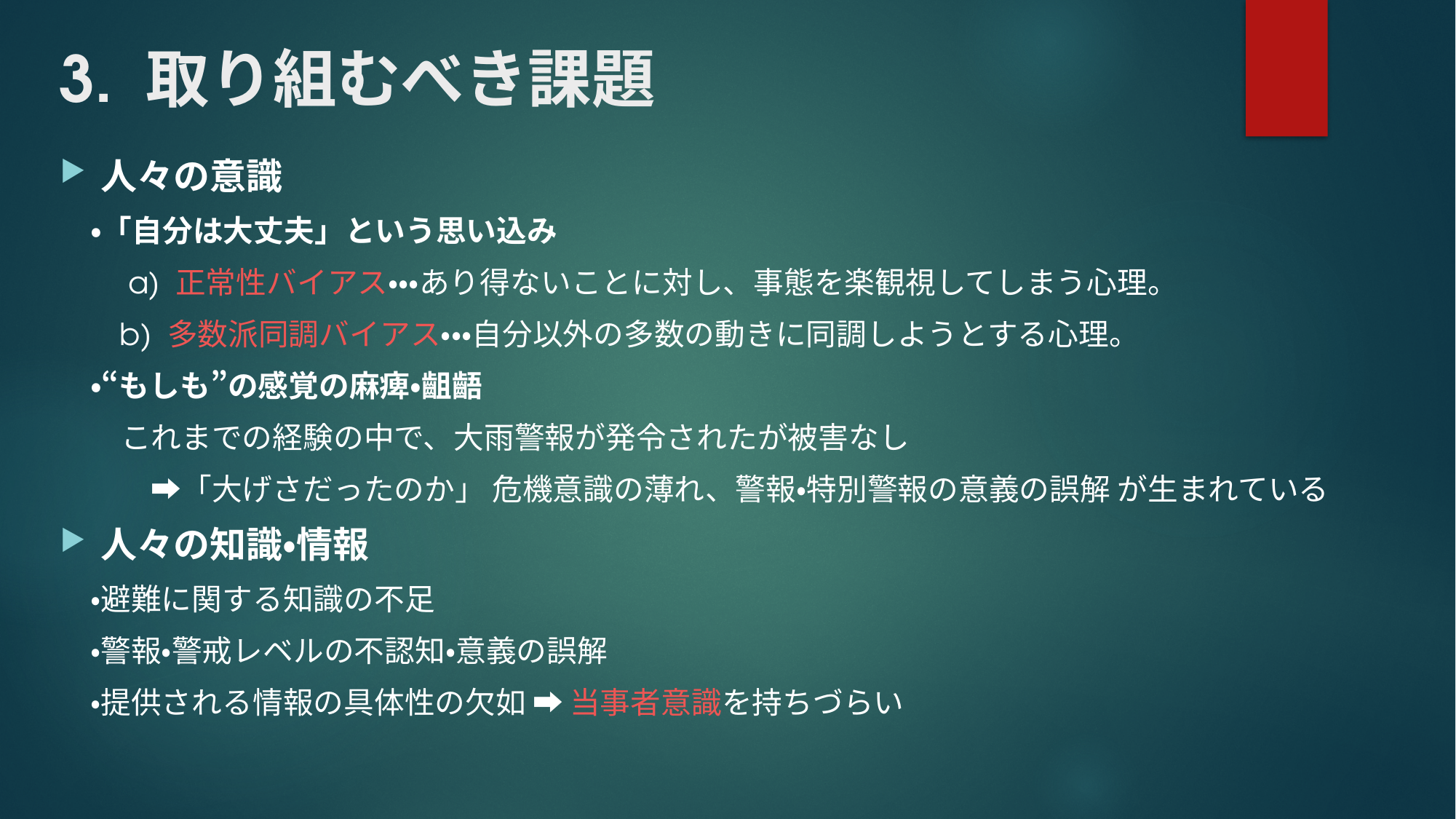

# 3. 取り組むべき課題
人々の意識
　・「自分は大丈夫」という思い込み
　　a) 正常性バイアス・・・あり得ないことに対し、事態を楽観視してしまう心理。
       b) 多数派同調バイアス・・・自分以外の多数の動きに同調しようとする心理。
　・“もしも”の感覚の麻痺・齟齬
　　これまでの経験の中で、大雨警報が発令されたが被害なし
　　　➡️「大げさだったのか」 危機意識の薄れ、警報・特別警報の意義の誤解 が生まれている
人々の知識・情報
　・避難に関する知識の不足
　・警報・警戒レベルの不認知・意義の誤解
　・提供される情報の具体性の欠如 ➡️ 当事者意識を持ちづらい